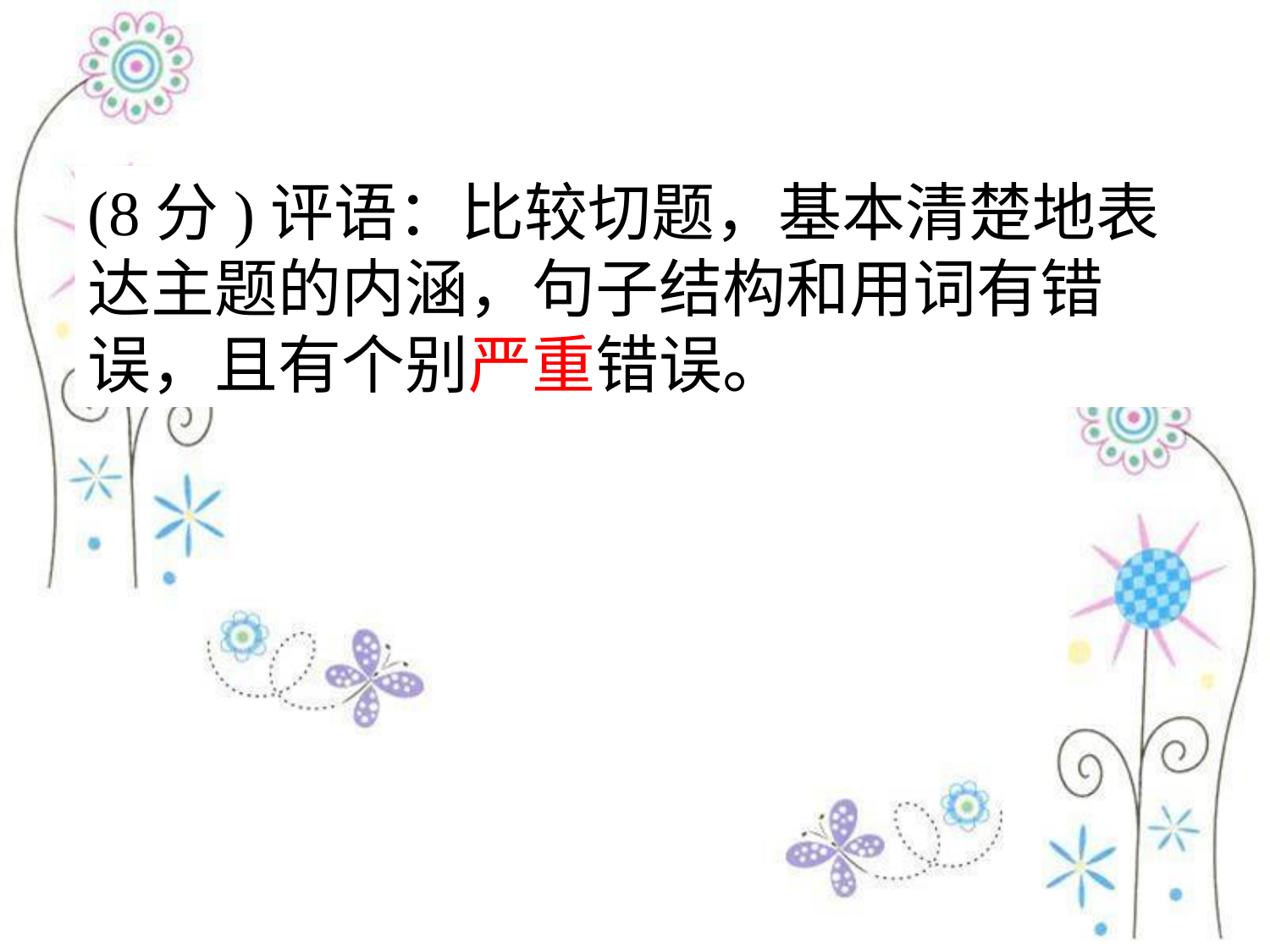

(8分)评语：比较切题，基本清楚地表达主题的内涵，句子结构和用词有错误，且有个别严重错误。